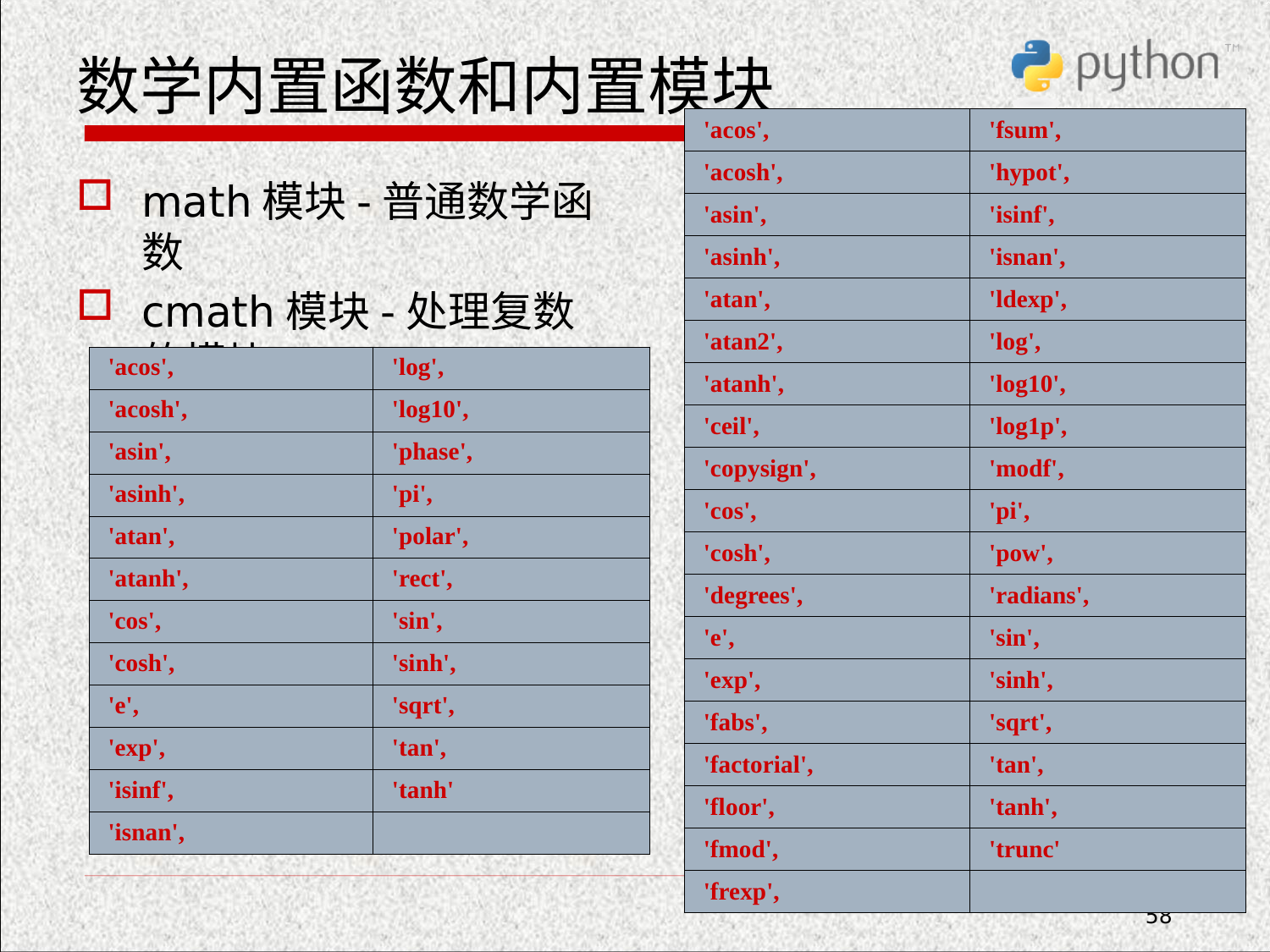

# 数学内置函数和内置模块
| 'acos', | 'fsum', |
| --- | --- |
| 'acosh', | 'hypot', |
| 'asin', | 'isinf', |
| 'asinh', | 'isnan', |
| 'atan', | 'ldexp', |
| 'atan2', | 'log', |
| 'atanh', | 'log10', |
| 'ceil', | 'log1p', |
| 'copysign', | 'modf', |
| 'cos', | 'pi', |
| 'cosh', | 'pow', |
| 'degrees', | 'radians', |
| 'e', | 'sin', |
| 'exp', | 'sinh', |
| 'fabs', | 'sqrt', |
| 'factorial', | 'tan', |
| 'floor', | 'tanh', |
| 'fmod', | 'trunc' |
| 'frexp', |  |
math模块-普通数学函数
cmath模块-处理复数的模块

| 'acos', | 'log', |
| --- | --- |
| 'acosh', | 'log10', |
| 'asin', | 'phase', |
| 'asinh', | 'pi', |
| 'atan', | 'polar', |
| 'atanh', | 'rect', |
| 'cos', | 'sin', |
| 'cosh', | 'sinh', |
| 'e', | 'sqrt', |
| 'exp', | 'tan', |
| 'isinf', | 'tanh' |
| 'isnan', |  |
58